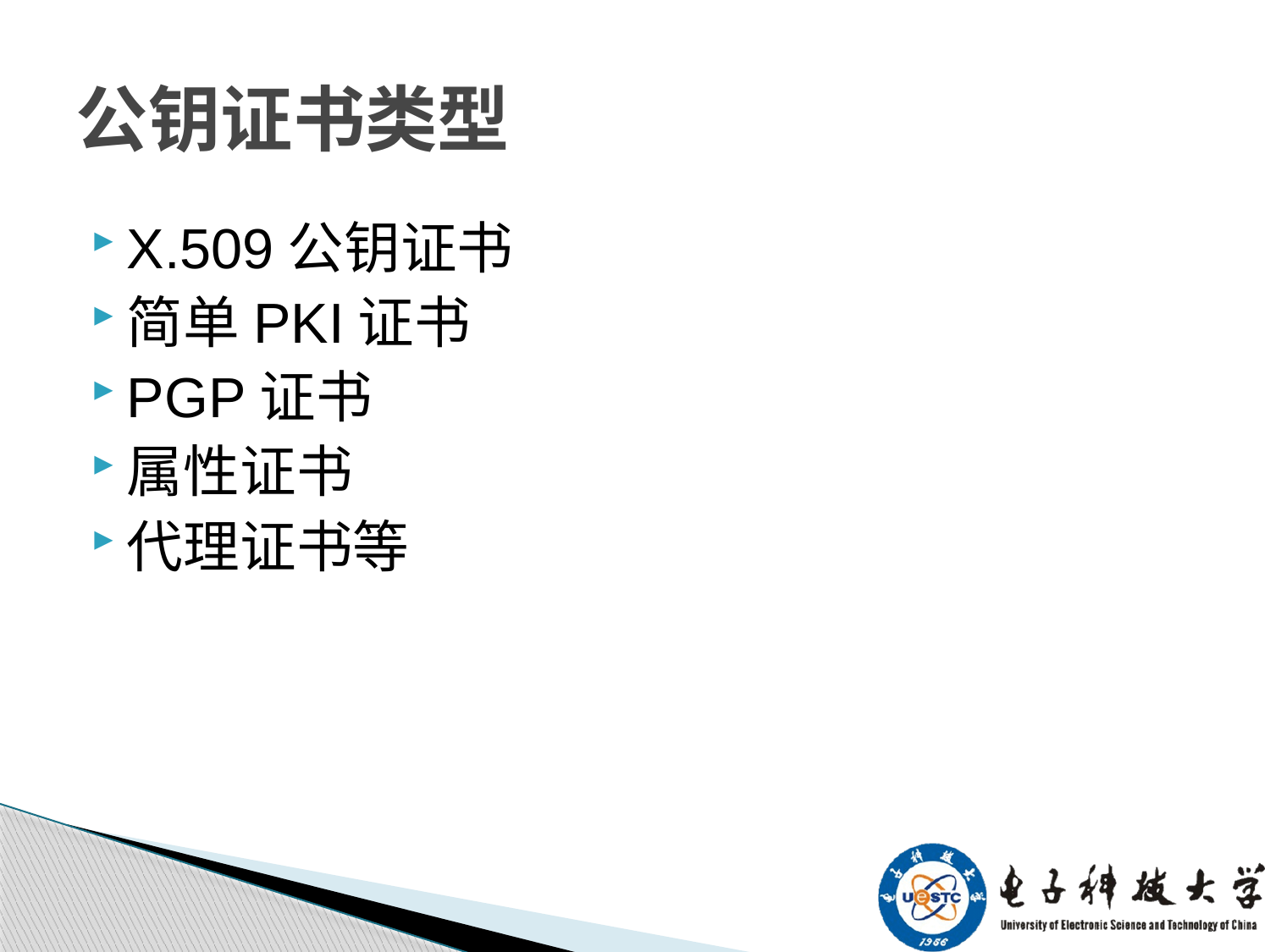

# 公钥证书类型
X.509公钥证书
简单PKI证书
PGP证书
属性证书
代理证书等